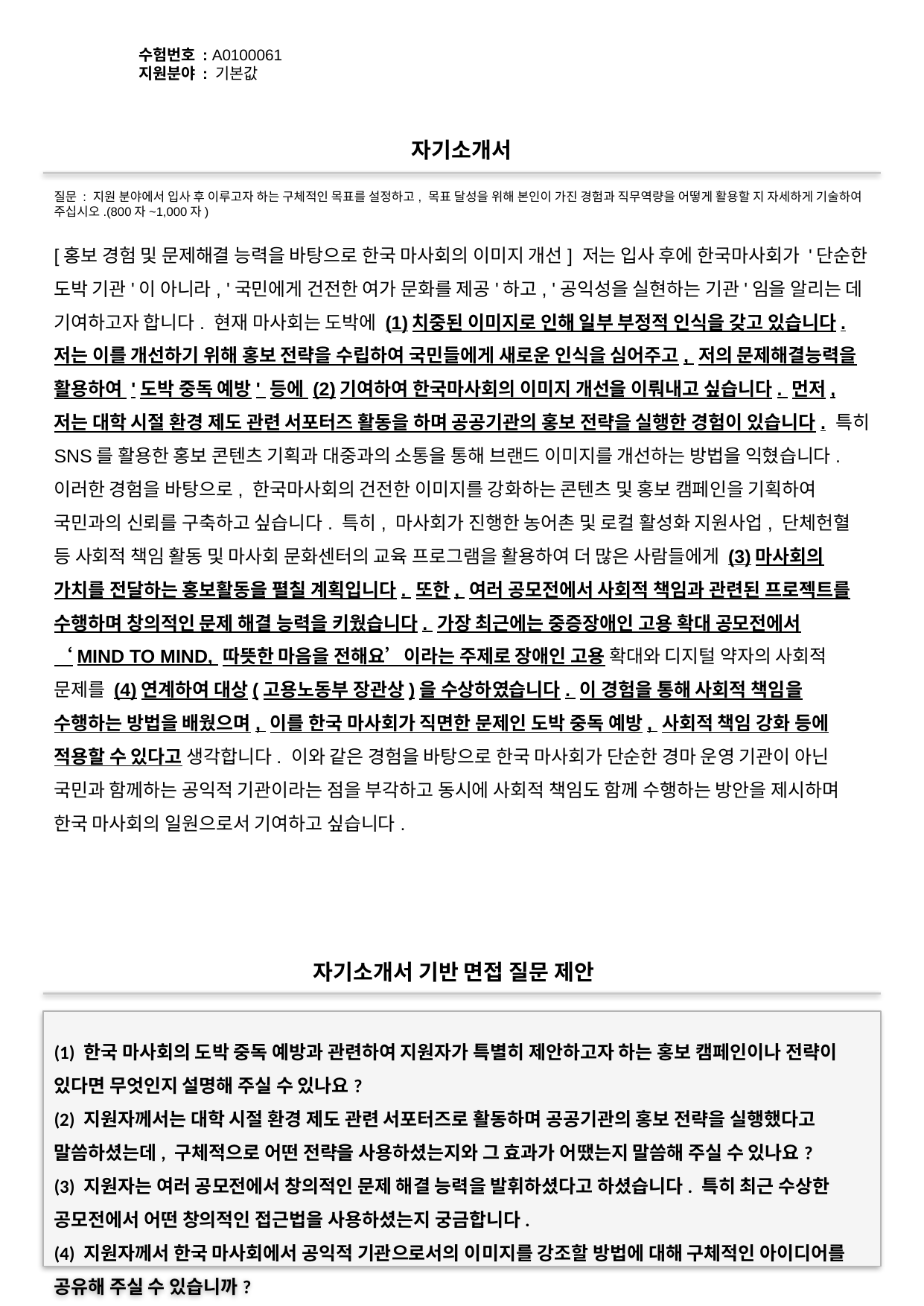

수험번호 : A0100061
지원분야 : 기본값
#

자기소개서

질문 : 지원 분야에서 입사 후 이루고자 하는 구체적인 목표를 설정하고, 목표 달성을 위해 본인이 가진 경험과 직무역량을 어떻게 활용할 지 자세하게 기술하여 주십시오.(800자~1,000자)

[홍보 경험 및 문제해결 능력을 바탕으로 한국 마사회의 이미지 개선] 저는 입사 후에 한국마사회가 '단순한 도박 기관'이 아니라, '국민에게 건전한 여가 문화를 제공'하고, '공익성을 실현하는 기관'임을 알리는 데 기여하고자 합니다. 현재 마사회는 도박에 (1)치중된 이미지로 인해 일부 부정적 인식을 갖고 있습니다. 저는 이를 개선하기 위해 홍보 전략을 수립하여 국민들에게 새로운 인식을 심어주고, 저의 문제해결능력을 활용하여 '도박 중독 예방' 등에 (2)기여하여 한국마사회의 이미지 개선을 이뤄내고 싶습니다. 먼저, 저는 대학 시절 환경 제도 관련 서포터즈 활동을 하며 공공기관의 홍보 전략을 실행한 경험이 있습니다. 특히 SNS를 활용한 홍보 콘텐츠 기획과 대중과의 소통을 통해 브랜드 이미지를 개선하는 방법을 익혔습니다. 이러한 경험을 바탕으로, 한국마사회의 건전한 이미지를 강화하는 콘텐츠 및 홍보 캠페인을 기획하여 국민과의 신뢰를 구축하고 싶습니다. 특히, 마사회가 진행한 농어촌 및 로컬 활성화 지원사업, 단체헌혈 등 사회적 책임 활동 및 마사회 문화센터의 교육 프로그램을 활용하여 더 많은 사람들에게 (3)마사회의 가치를 전달하는 홍보활동을 펼칠 계획입니다. 또한, 여러 공모전에서 사회적 책임과 관련된 프로젝트를 수행하며 창의적인 문제 해결 능력을 키웠습니다. 가장 최근에는 중증장애인 고용 확대 공모전에서 ‘MIND TO MIND, 따뜻한 마음을 전해요’이라는 주제로 장애인 고용 확대와 디지털 약자의 사회적 문제를 (4)연계하여 대상(고용노동부 장관상)을 수상하였습니다. 이 경험을 통해 사회적 책임을 수행하는 방법을 배웠으며, 이를 한국 마사회가 직면한 문제인 도박 중독 예방, 사회적 책임 강화 등에 적용할 수 있다고 생각합니다. 이와 같은 경험을 바탕으로 한국 마사회가 단순한 경마 운영 기관이 아닌 국민과 함께하는 공익적 기관이라는 점을 부각하고 동시에 사회적 책임도 함께 수행하는 방안을 제시하며 한국 마사회의 일원으로서 기여하고 싶습니다.

자기소개서 기반 면접 질문 제안

(1) 한국 마사회의 도박 중독 예방과 관련하여 지원자가 특별히 제안하고자 하는 홍보 캠페인이나 전략이 있다면 무엇인지 설명해 주실 수 있나요?
(2) 지원자께서는 대학 시절 환경 제도 관련 서포터즈로 활동하며 공공기관의 홍보 전략을 실행했다고 말씀하셨는데, 구체적으로 어떤 전략을 사용하셨는지와 그 효과가 어땠는지 말씀해 주실 수 있나요?
(3) 지원자는 여러 공모전에서 창의적인 문제 해결 능력을 발휘하셨다고 하셨습니다. 특히 최근 수상한 공모전에서 어떤 창의적인 접근법을 사용하셨는지 궁금합니다.
(4) 지원자께서 한국 마사회에서 공익적 기관으로서의 이미지를 강조할 방법에 대해 구체적인 아이디어를 공유해 주실 수 있습니까?